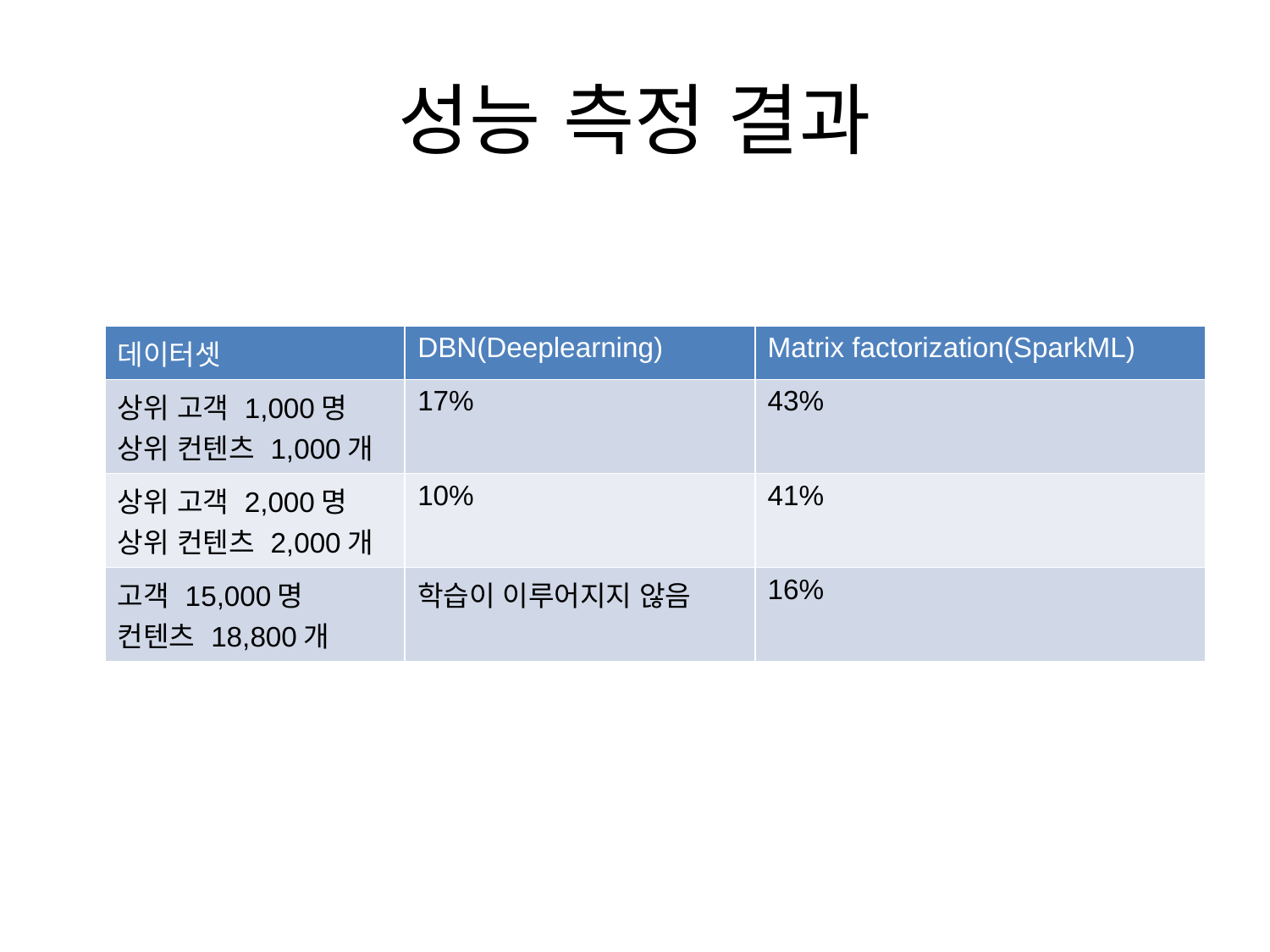

# 성능 측정 결과
| 데이터셋 | DBN(Deeplearning) | Matrix factorization(SparkML) |
| --- | --- | --- |
| 상위 고객 1,000명 상위 컨텐츠 1,000개 | 17% | 43% |
| 상위 고객 2,000명 상위 컨텐츠 2,000개 | 10% | 41% |
| 고객 15,000명 컨텐츠 18,800개 | 학습이 이루어지지 않음 | 16% |